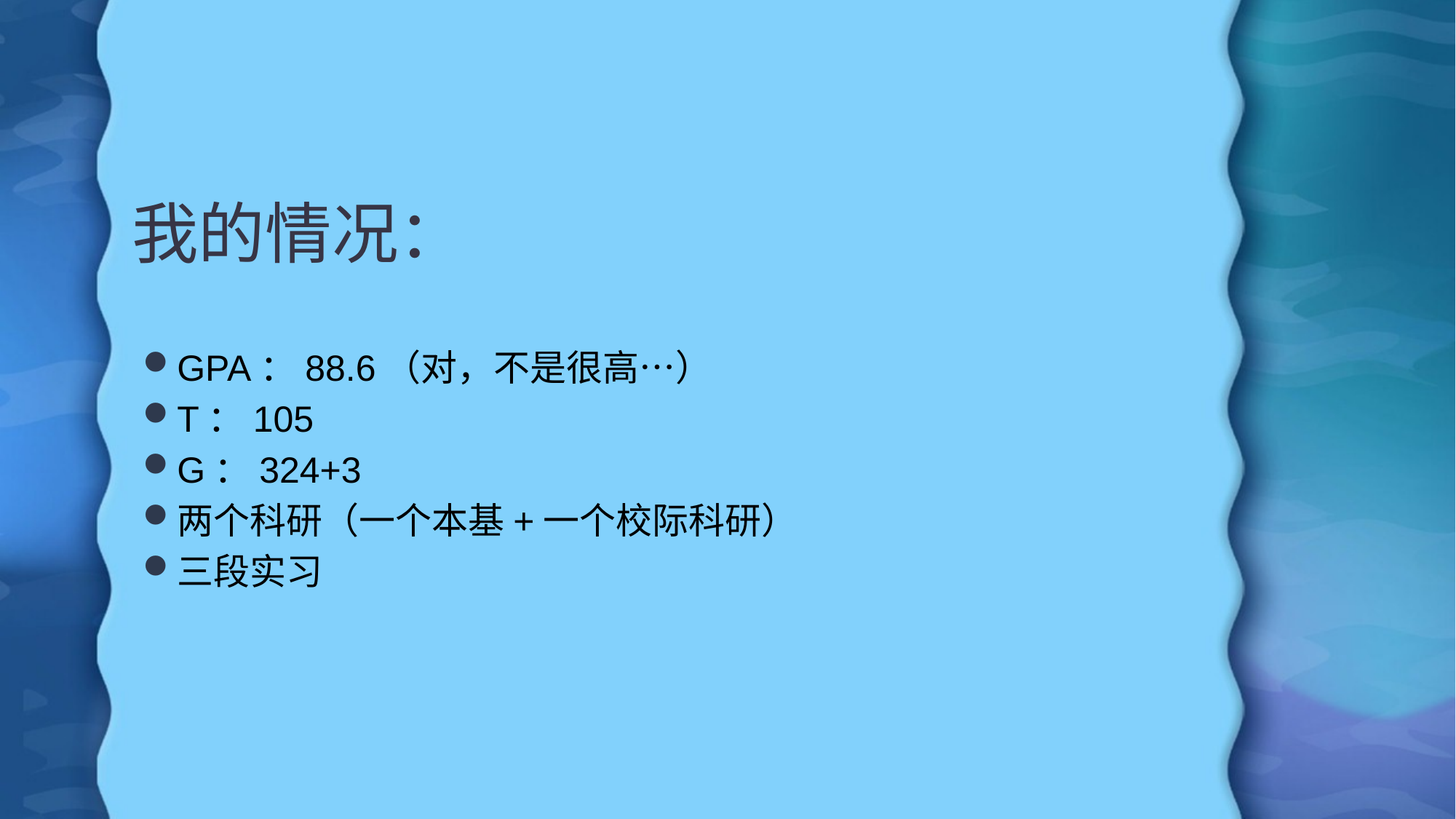

# 我的情况：
GPA：88.6（对，不是很高…）
T：105
G：324+3
两个科研（一个本基+一个校际科研）
三段实习